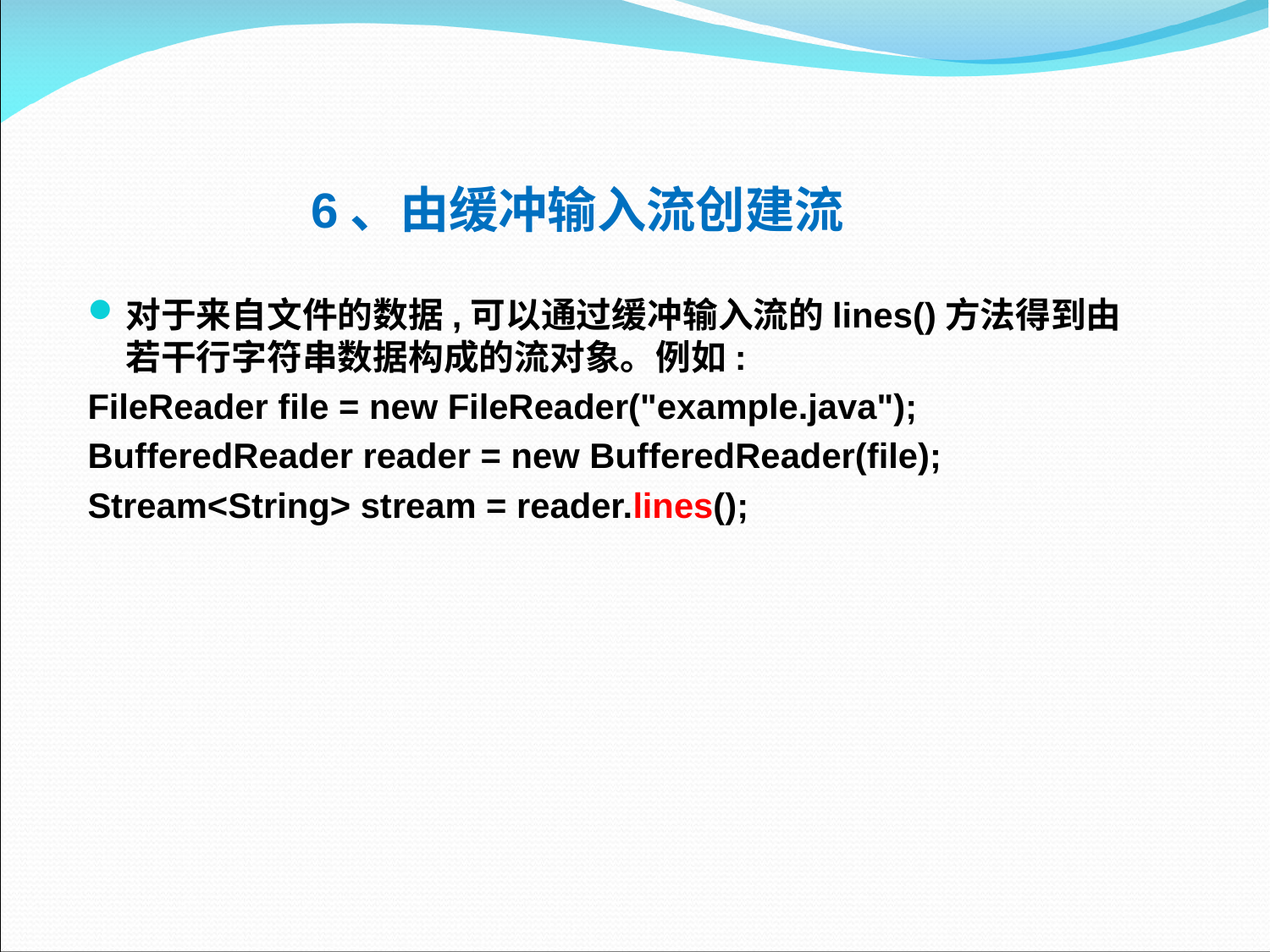

# 6、由缓冲输入流创建流
对于来自文件的数据,可以通过缓冲输入流的lines()方法得到由若干行字符串数据构成的流对象。例如:
FileReader file = new FileReader("example.java");
BufferedReader reader = new BufferedReader(file);
Stream<String> stream = reader.lines();